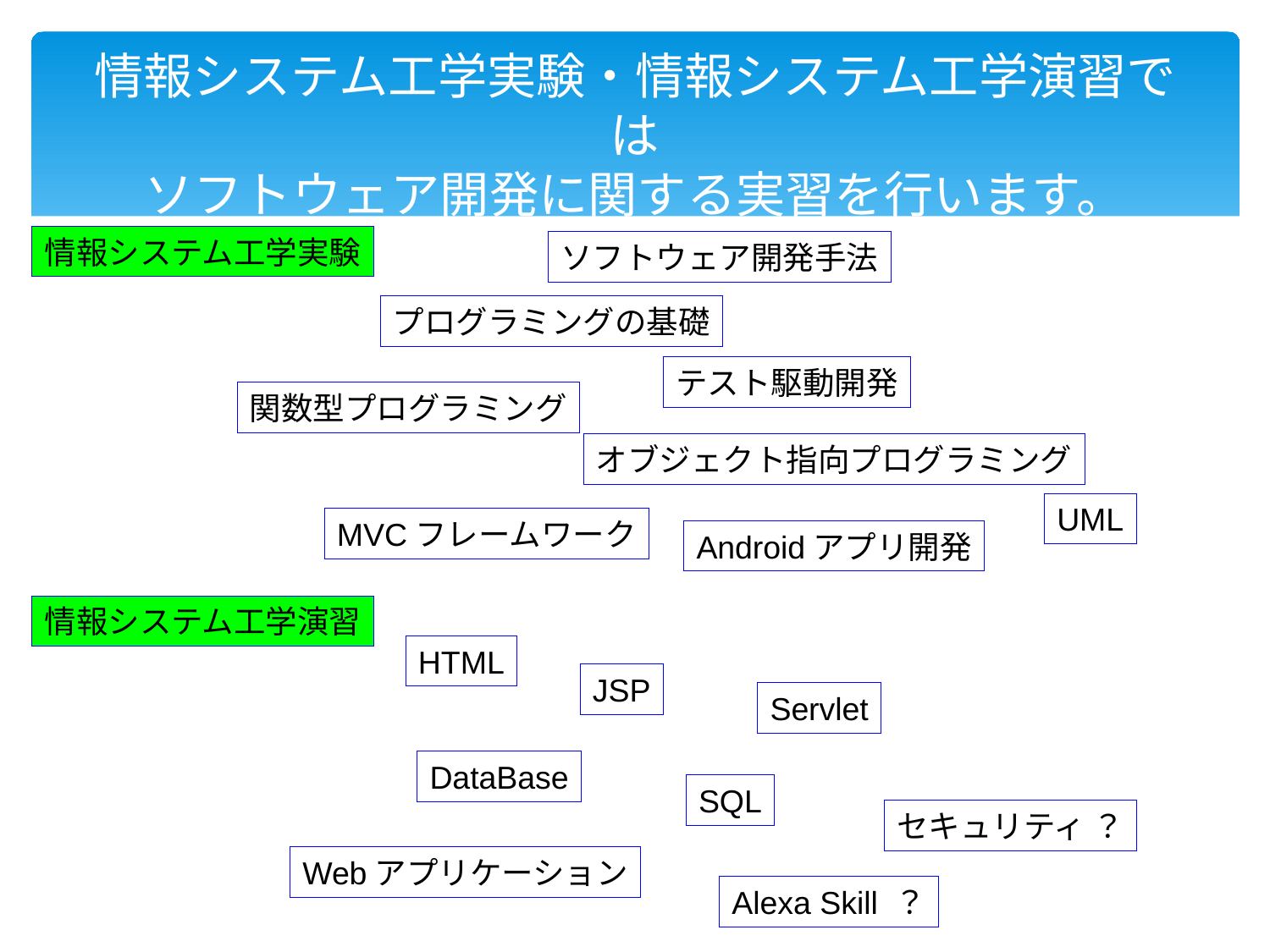

# 情報システム工学実験・情報システム工学演習では ソフトウェア開発に関する実習を行います。

情報システム工学実験
ソフトウェア開発手法
プログラミングの基礎
テスト駆動開発
関数型プログラミング
オブジェクト指向プログラミング
UML
MVCフレームワーク
Androidアプリ開発
情報システム工学演習
HTML
JSP
Servlet
DataBase
SQL
セキュリティ ？
Webアプリケーション
Alexa Skill ？